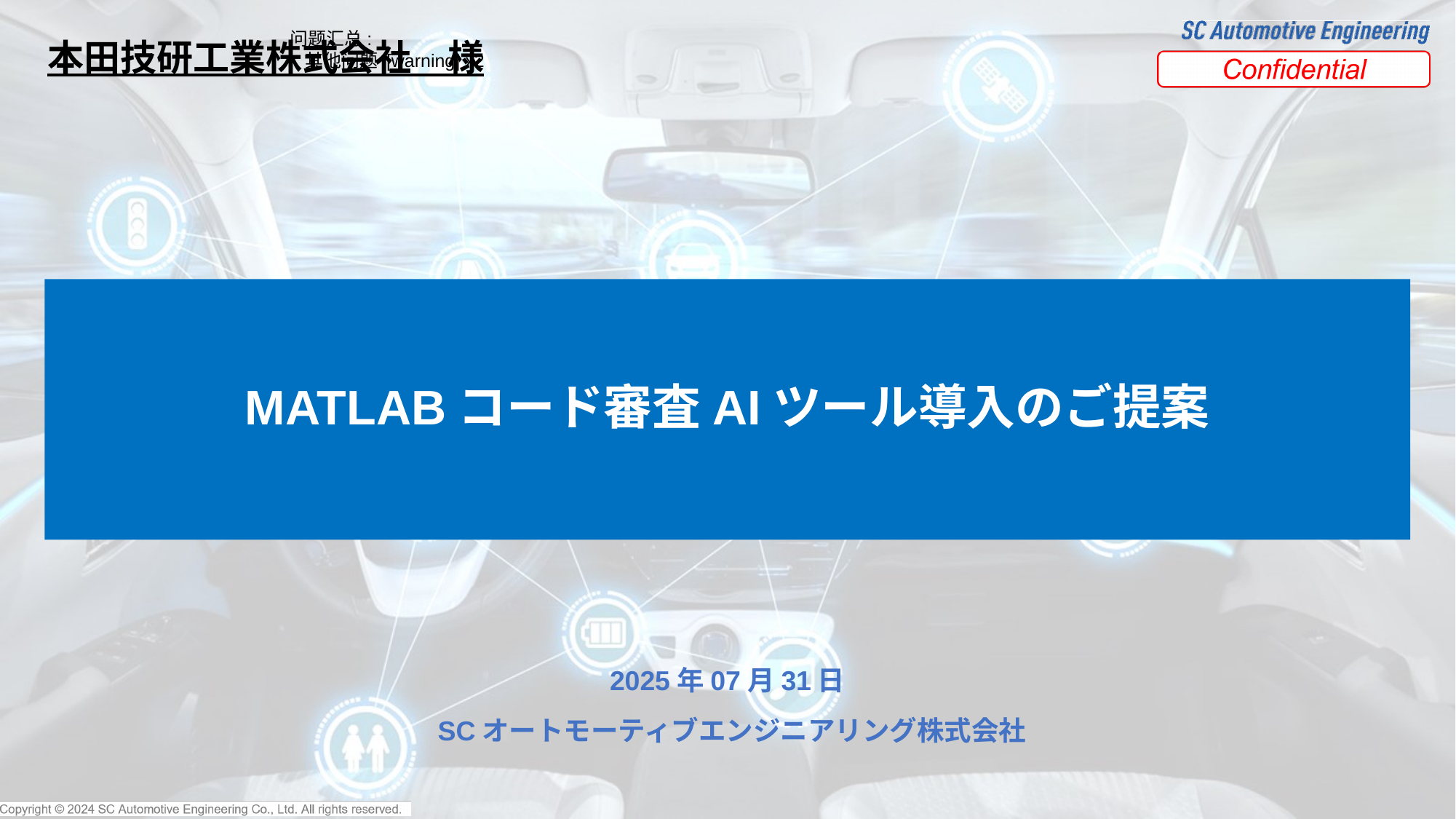

问题汇总:
- 其他问题 [warning] x2
MATLABコード審査AIツール導入のご提案
2025年07月31日